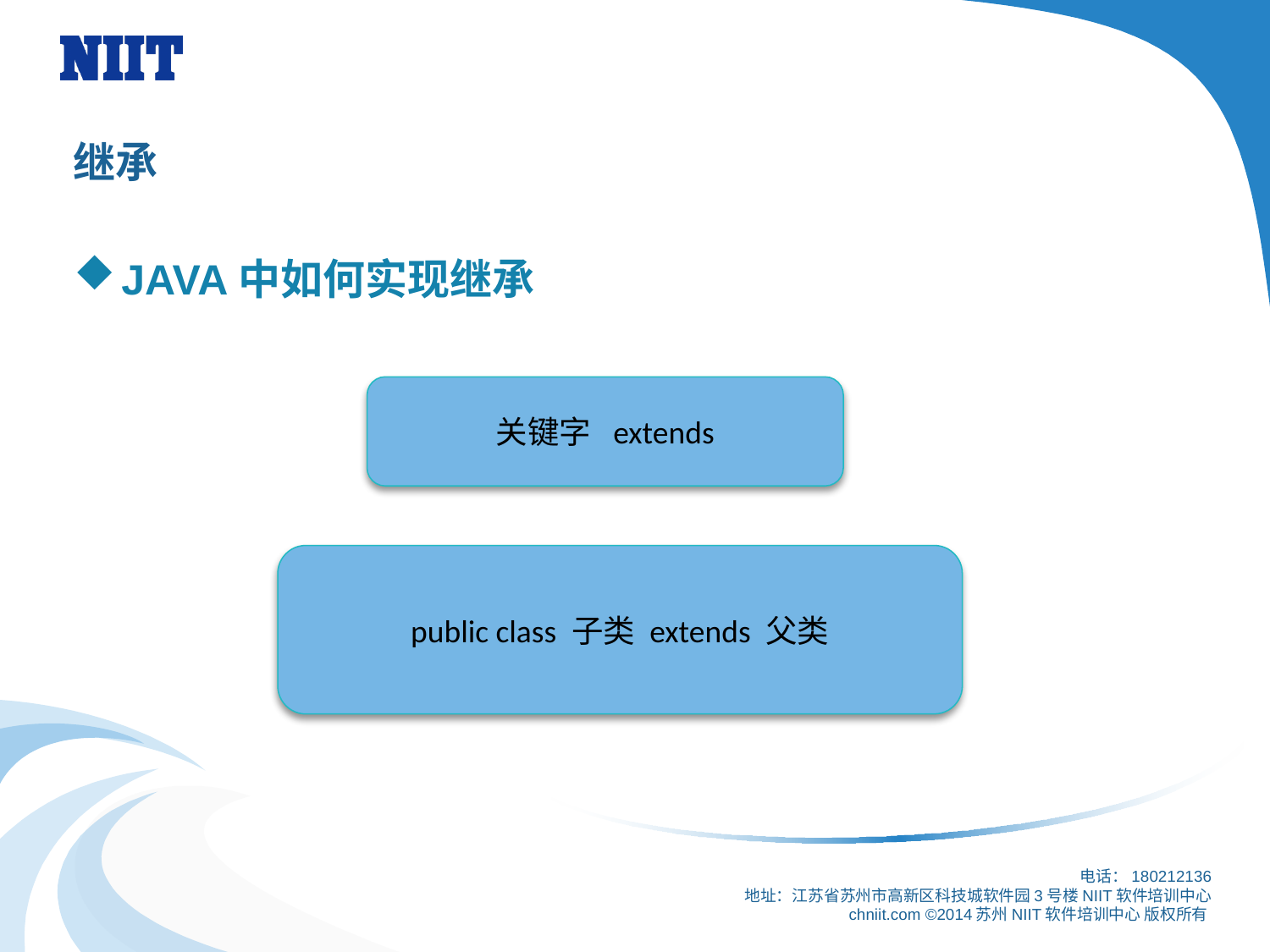

# 继承
JAVA中如何实现继承
关键字  extends
public class 子类 extends 父类